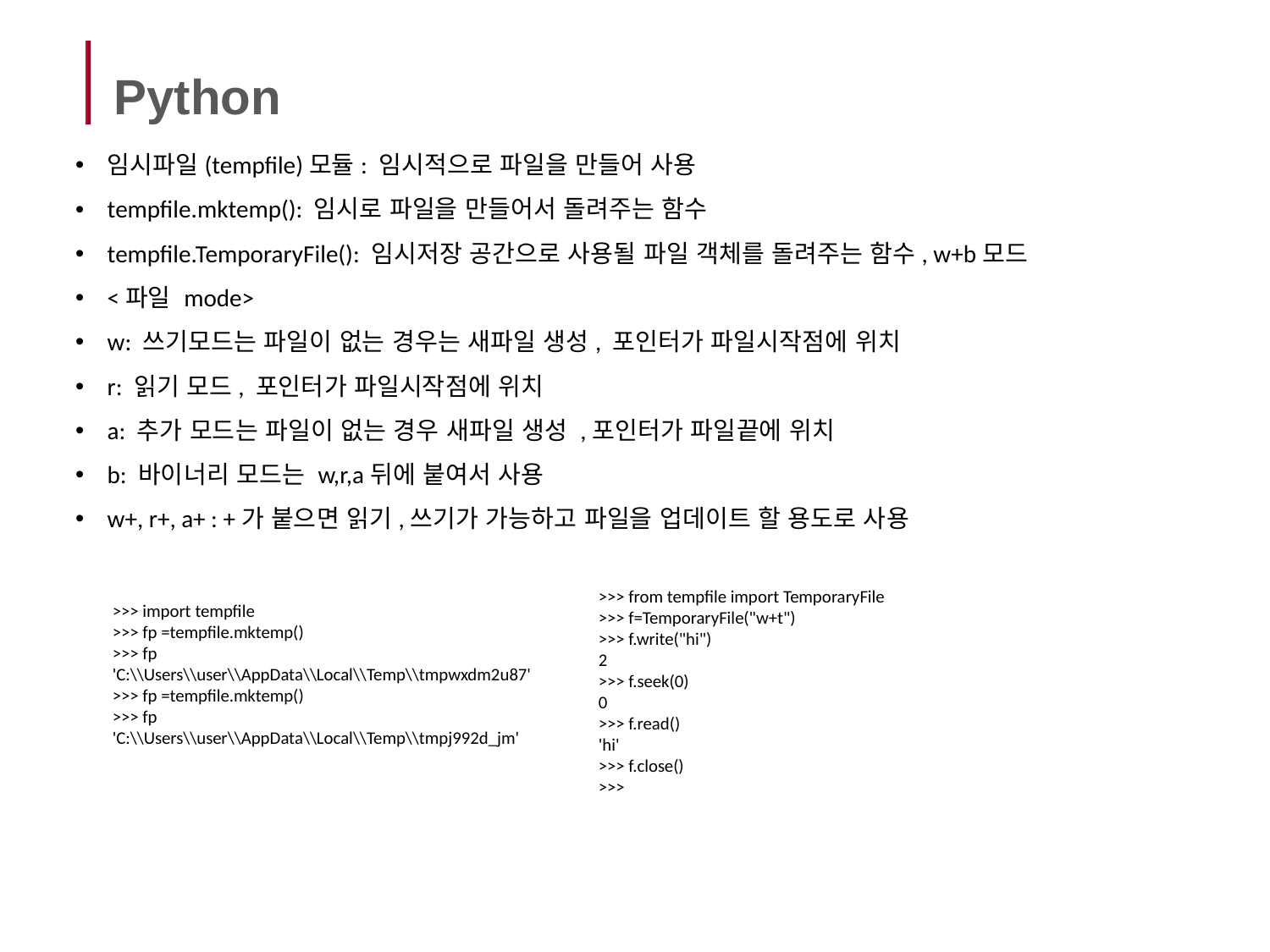

임시파일(tempfile)모듈: 임시적으로 파일을 만들어 사용
tempfile.mktemp(): 임시로 파일을 만들어서 돌려주는 함수
tempfile.TemporaryFile(): 임시저장 공간으로 사용될 파일 객체를 돌려주는 함수, w+b모드
<파일 mode>
w: 쓰기모드는 파일이 없는 경우는 새파일 생성, 포인터가 파일시작점에 위치
r: 읽기 모드, 포인터가 파일시작점에 위치
a: 추가 모드는 파일이 없는 경우 새파일 생성 ,포인터가 파일끝에 위치
b: 바이너리 모드는 w,r,a뒤에 붙여서 사용
w+, r+, a+ : +가 붙으면 읽기,쓰기가 가능하고 파일을 업데이트 할 용도로 사용

>>> from tempfile import TemporaryFile
>>> f=TemporaryFile("w+t")
>>> f.write("hi")
2
>>> f.seek(0)
0
>>> f.read()
'hi'
>>> f.close()
>>>
>>> import tempfile
>>> fp =tempfile.mktemp()
>>> fp
'C:\\Users\\user\\AppData\\Local\\Temp\\tmpwxdm2u87'
>>> fp =tempfile.mktemp()
>>> fp
'C:\\Users\\user\\AppData\\Local\\Temp\\tmpj992d_jm'